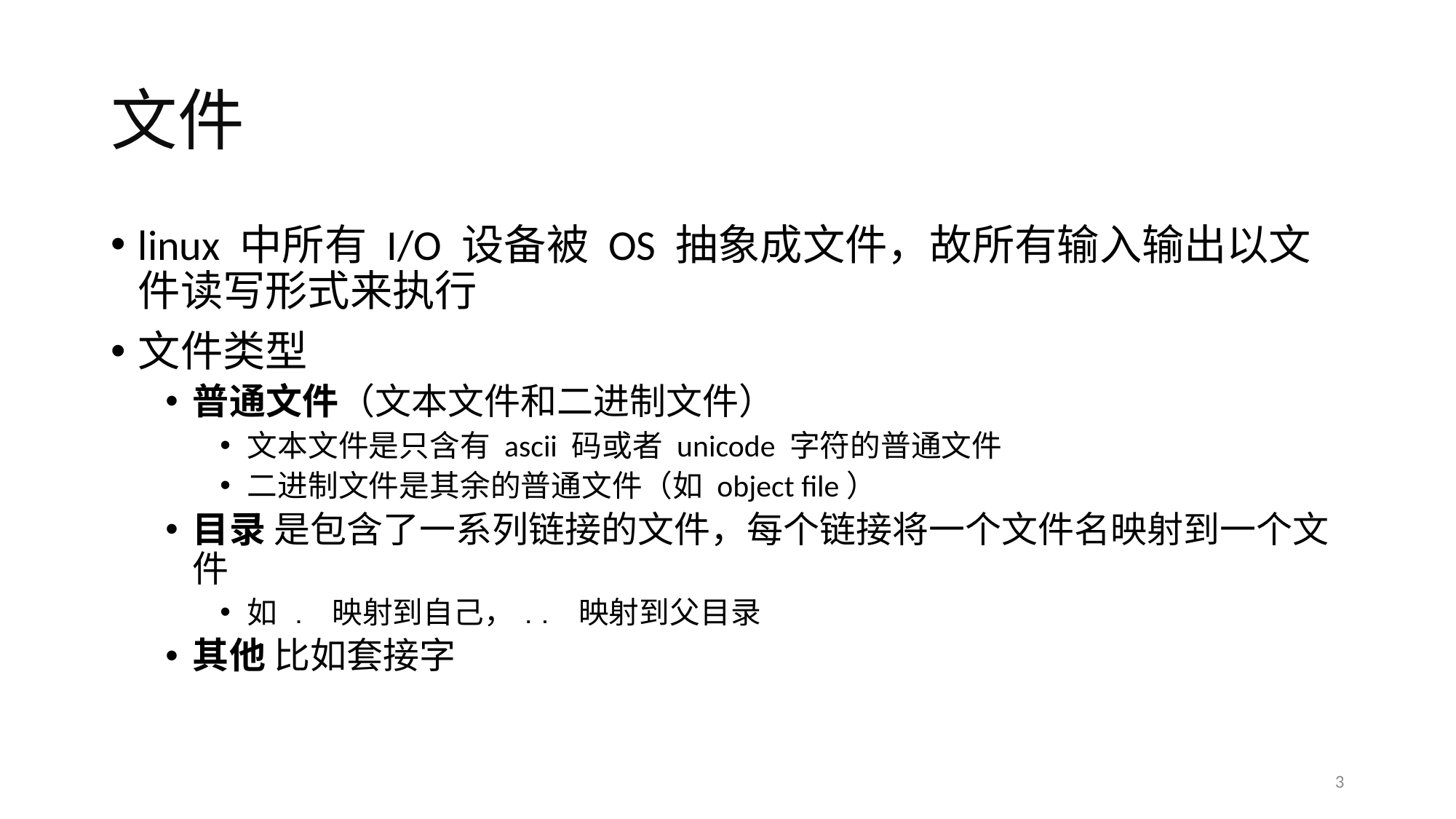

# 文件
linux 中所有 I/O 设备被 OS 抽象成文件，故所有输入输出以文件读写形式来执行
文件类型
普通文件（文本文件和二进制文件）
文本文件是只含有 ascii 码或者 unicode 字符的普通文件
二进制文件是其余的普通文件（如 object file）
目录 是包含了一系列链接的文件，每个链接将一个文件名映射到一个文件
如 . 映射到自己，.. 映射到父目录
其他 比如套接字
3